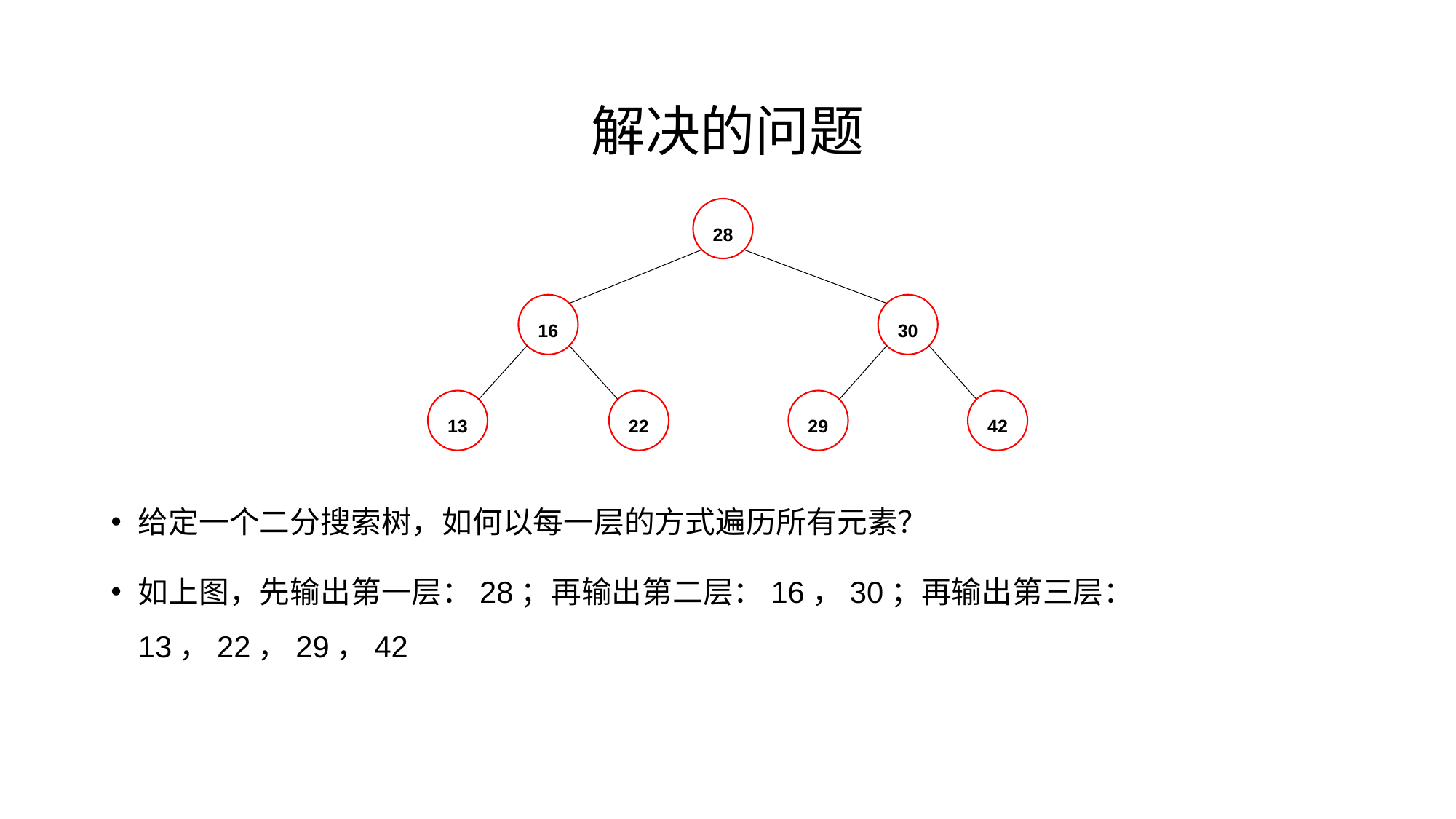

# 解决的问题
28
16
30
13
22
29
42

给定一个二分搜索树，如何以每一层的方式遍历所有元素？
如上图，先输出第一层：28；再输出第二层：16，30；再输出第三层：13，22，29，42